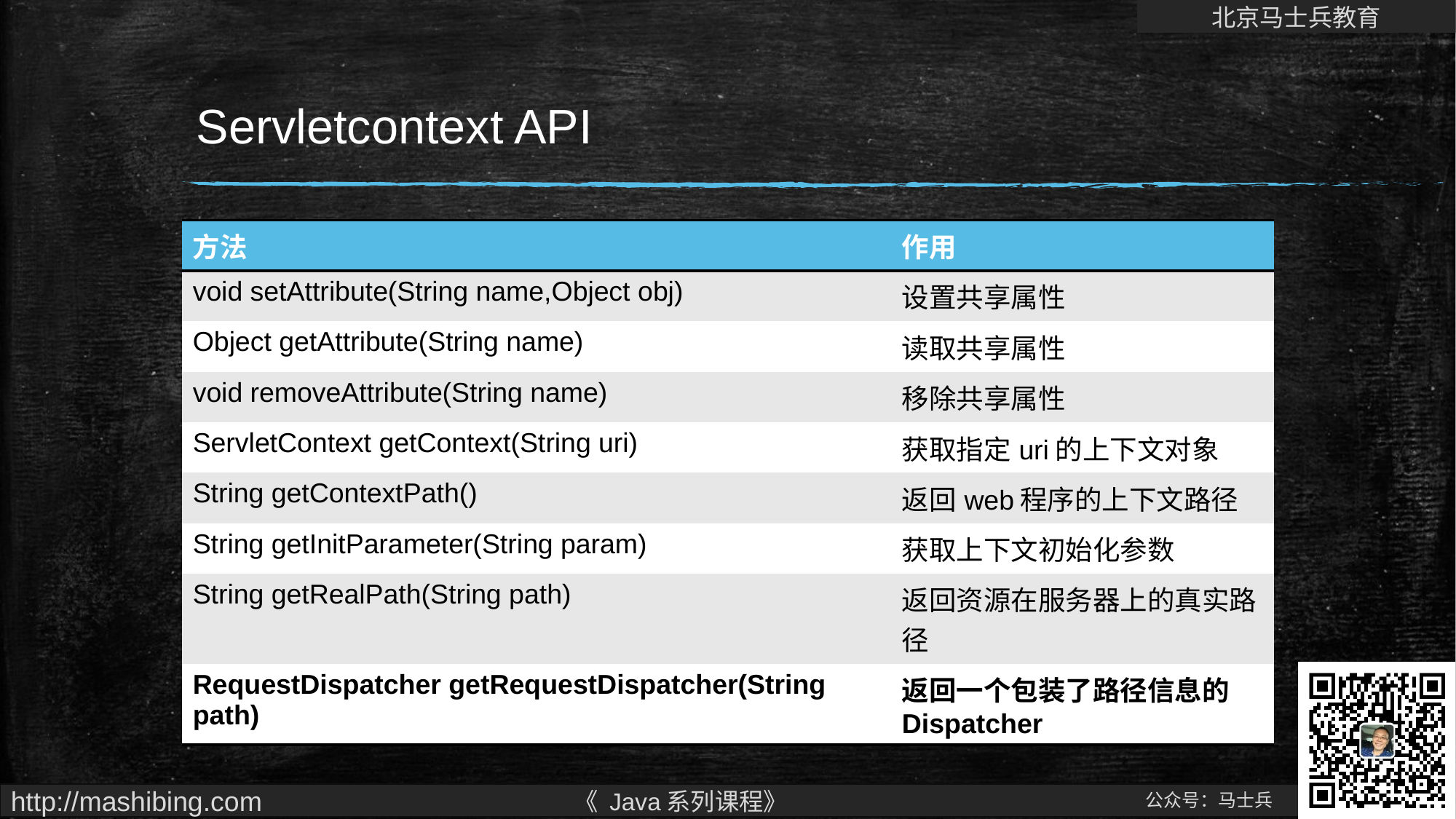

# Servletcontext API
| 方法 | 作用 |
| --- | --- |
| void setAttribute(String name,Object obj) | 设置共享属性 |
| Object getAttribute(String name) | 读取共享属性 |
| void removeAttribute(String name) | 移除共享属性 |
| ServletContext getContext(String uri) | 获取指定uri的上下文对象 |
| String getContextPath() | 返回web程序的上下文路径 |
| String getInitParameter(String param) | 获取上下文初始化参数 |
| String getRealPath(String path) | 返回资源在服务器上的真实路径 |
| RequestDispatcher getRequestDispatcher(String path) | 返回一个包装了路径信息的Dispatcher |